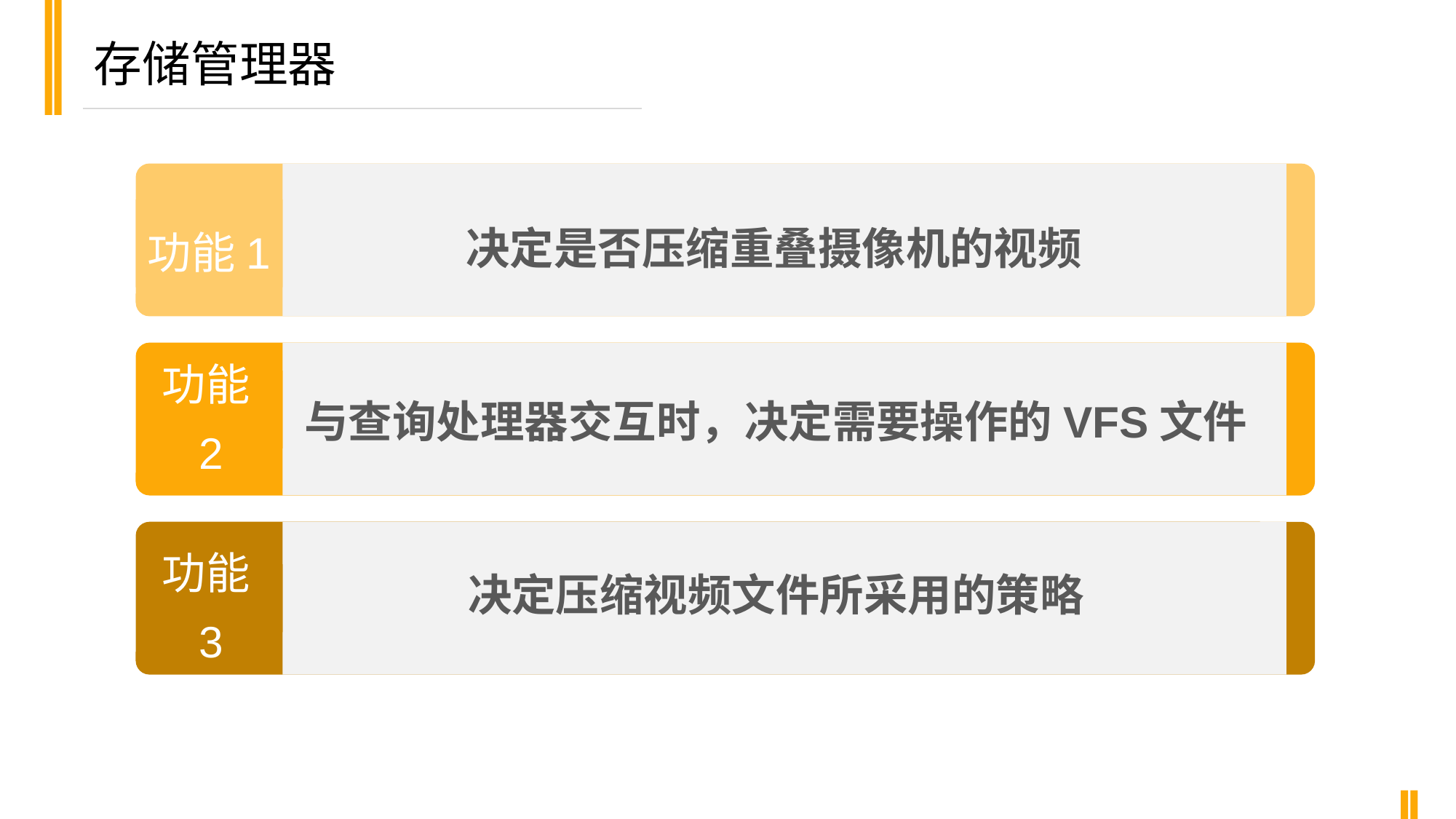

存储管理器

功能1
决定是否压缩重叠摄像机的视频

功能2
与查询处理器交互时，决定需要操作的VFS文件

决定压缩视频文件所采用的策略
功能3